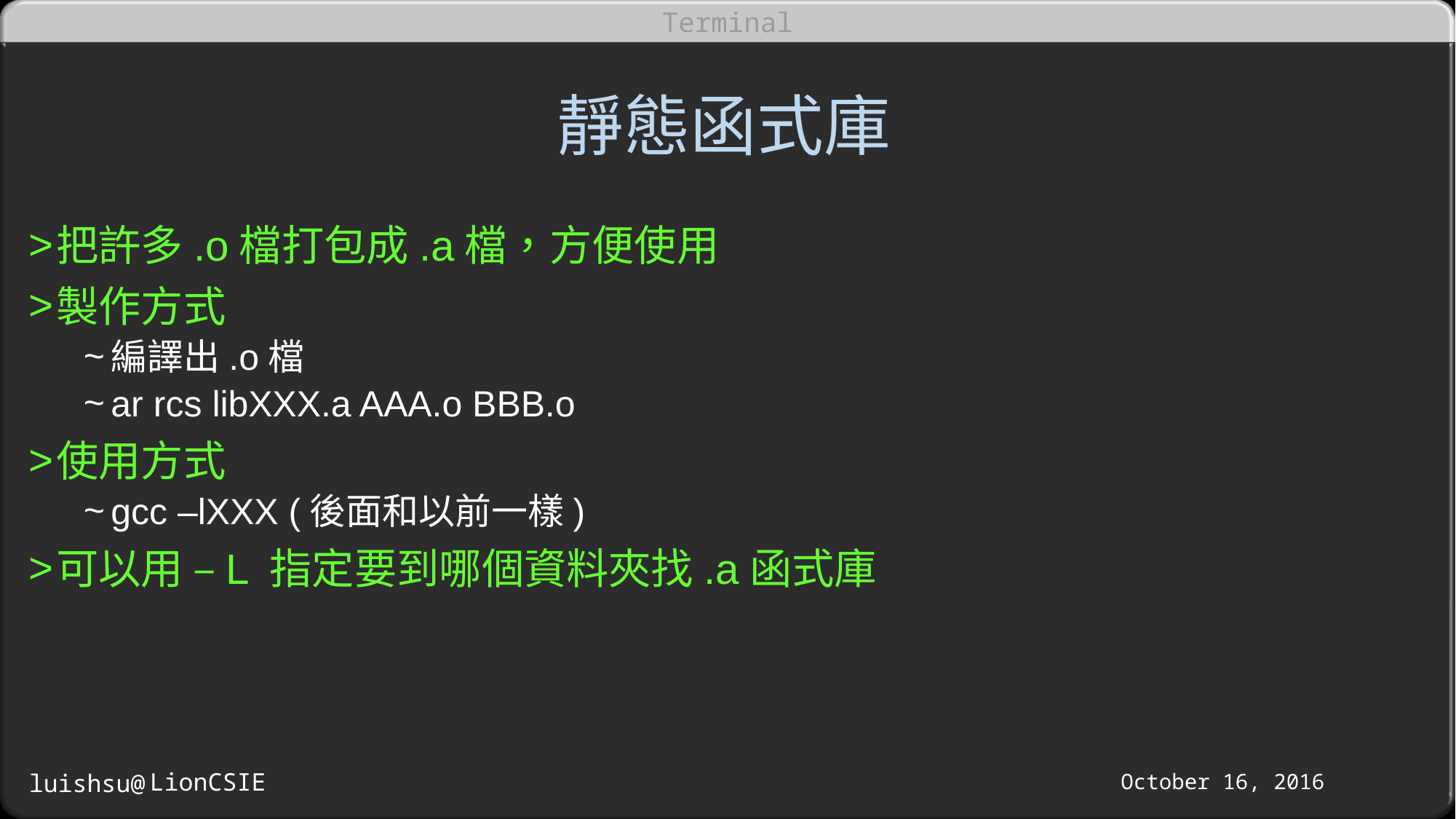

# 靜態函式庫
把許多.o檔打包成.a檔，方便使用
製作方式
編譯出.o檔
ar rcs libXXX.a AAA.o BBB.o
使用方式
gcc –lXXX (後面和以前一樣)
可以用 –L 指定要到哪個資料夾找.a函式庫
October 16, 2016
LionCSIE